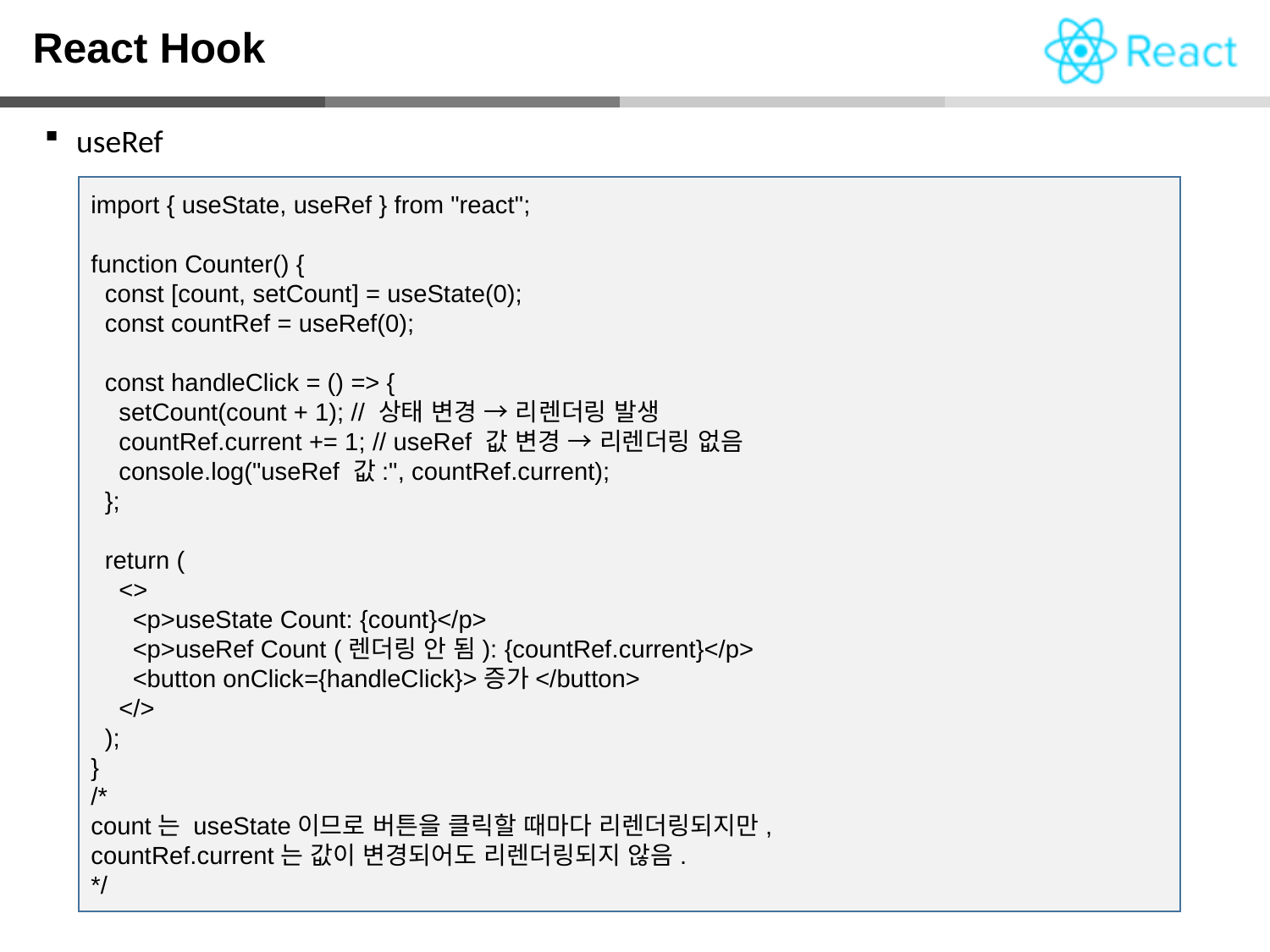

React Hook
useRef

import { useState, useRef } from "react";

function Counter() {
  const [count, setCount] = useState(0);
  const countRef = useRef(0);

  const handleClick = () => {
    setCount(count + 1); // 상태 변경 → 리렌더링 발생
    countRef.current += 1; // useRef 값 변경 → 리렌더링 없음
    console.log("useRef 값:", countRef.current);
  };

  return (
    <>
      <p>useState Count: {count}</p>
      <p>useRef Count (렌더링 안 됨): {countRef.current}</p>
      <button onClick={handleClick}>증가</button>
    </>
  );
}
/*
count는 useState이므로 버튼을 클릭할 때마다 리렌더링되지만,
countRef.current는 값이 변경되어도 리렌더링되지 않음.
*/